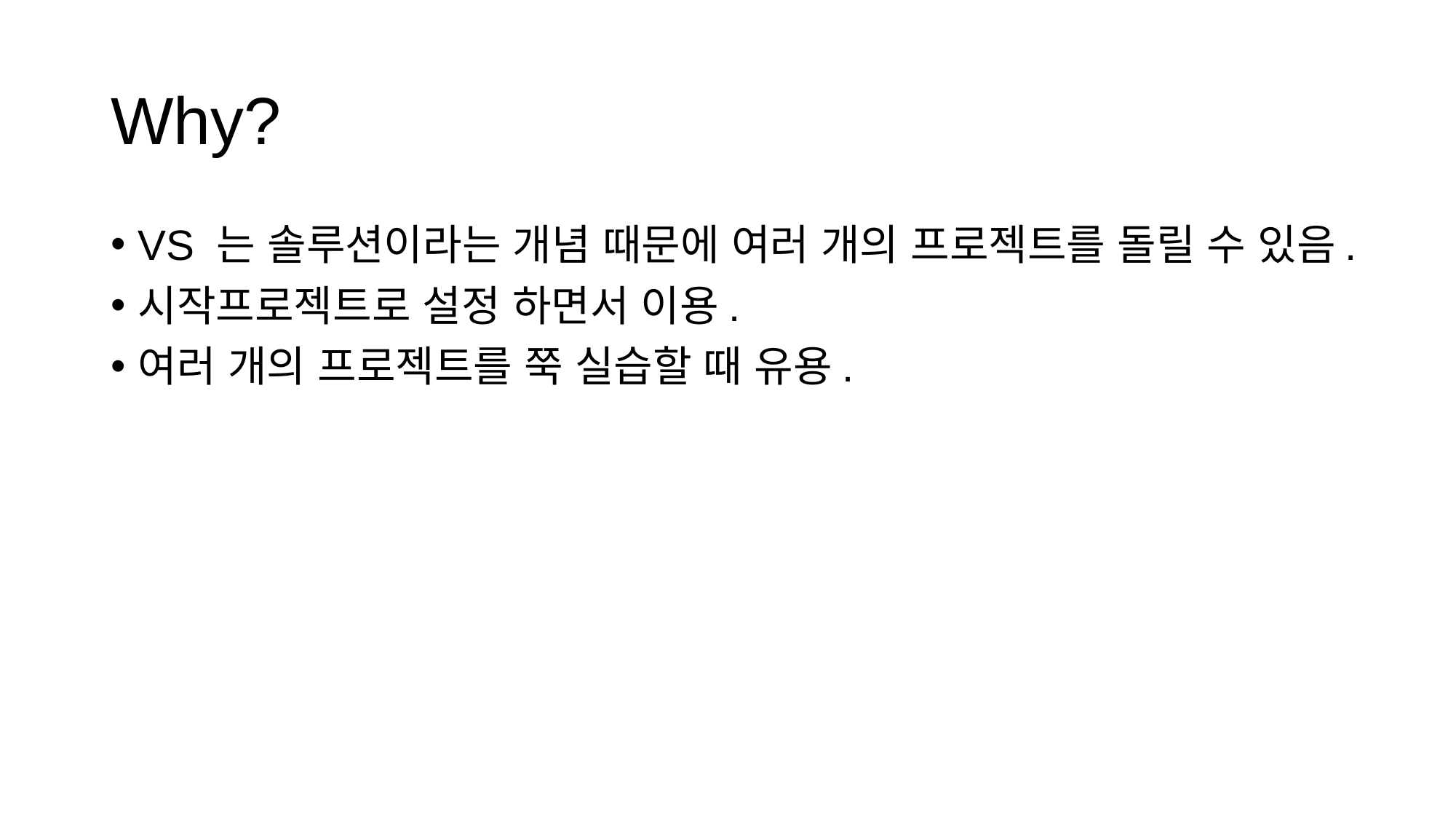

# Why?
VS 는 솔루션이라는 개념 때문에 여러 개의 프로젝트를 돌릴 수 있음.
시작프로젝트로 설정 하면서 이용.
여러 개의 프로젝트를 쭉 실습할 때 유용.